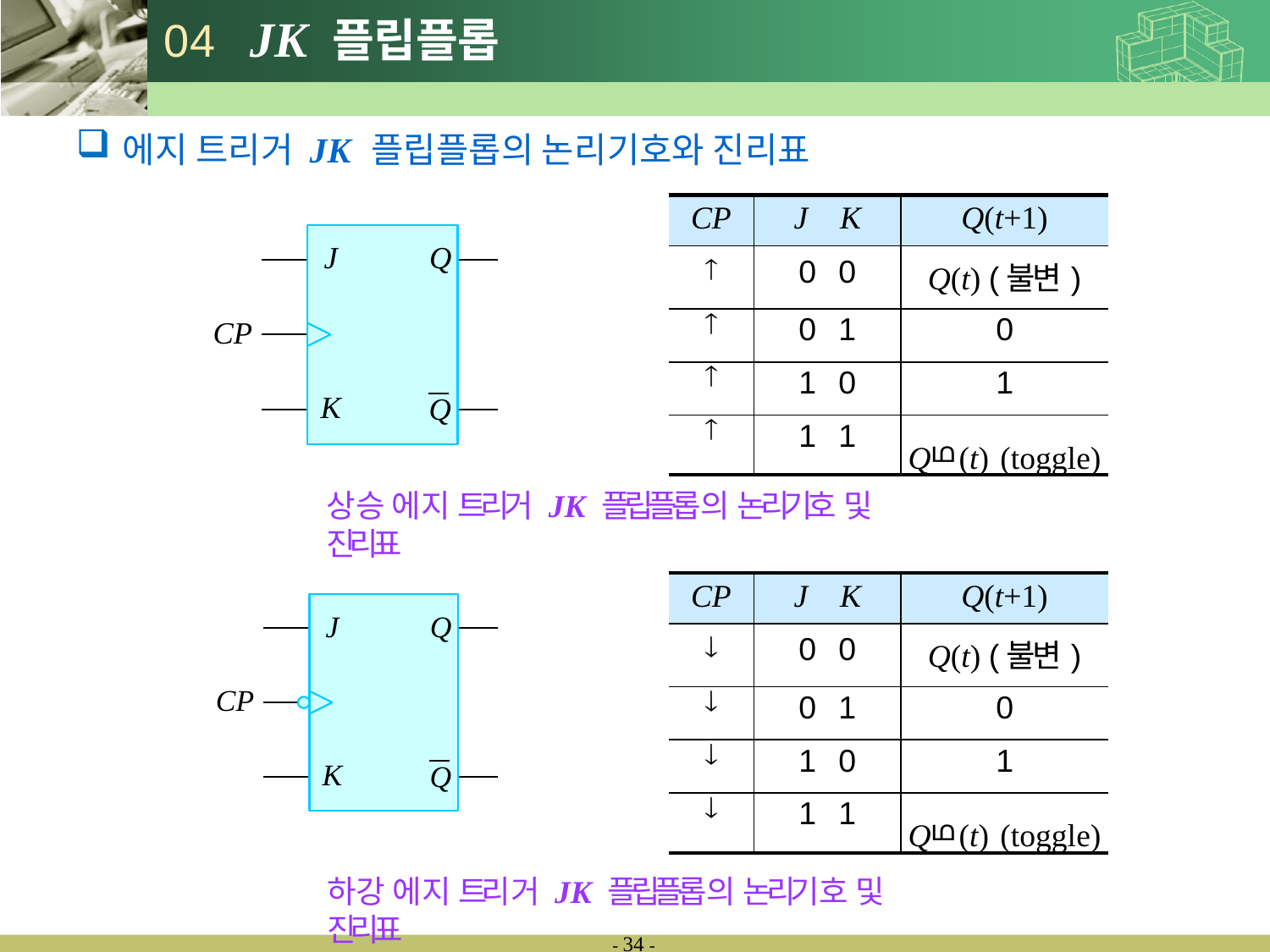

# 04	JK 플립플롭
에지 트리거 JK 플립플롭의 논리기호와 진리표
| CP | J K | Q(t+1) |
| --- | --- | --- |
| ↑ | 0 0 | Q(t) (불변) |
| ↑ | 0 1 | 0 |
| ↑ | 1 0 | 1 |
| ↑ | 1 1 | Qഥ(t) (toggle) |

J
Q
CP

K
Q

상승 에지 트리거 JK 플립플롭의 논리기호 및 진리표
| CP | J K | Q(t+1) |
| --- | --- | --- |
| ↓ | 0 0 | Q(t) (불변) |
| ↓ | 0 1 | 0 |
| ↓ | 1 0 | 1 |
| ↓ | 1 1 | Qഥ(t) (toggle) |

J
Q
CP

K
Q
하강 에지 트리거 JK 플립플롭의 논리기호 및 진리표
- 34 -